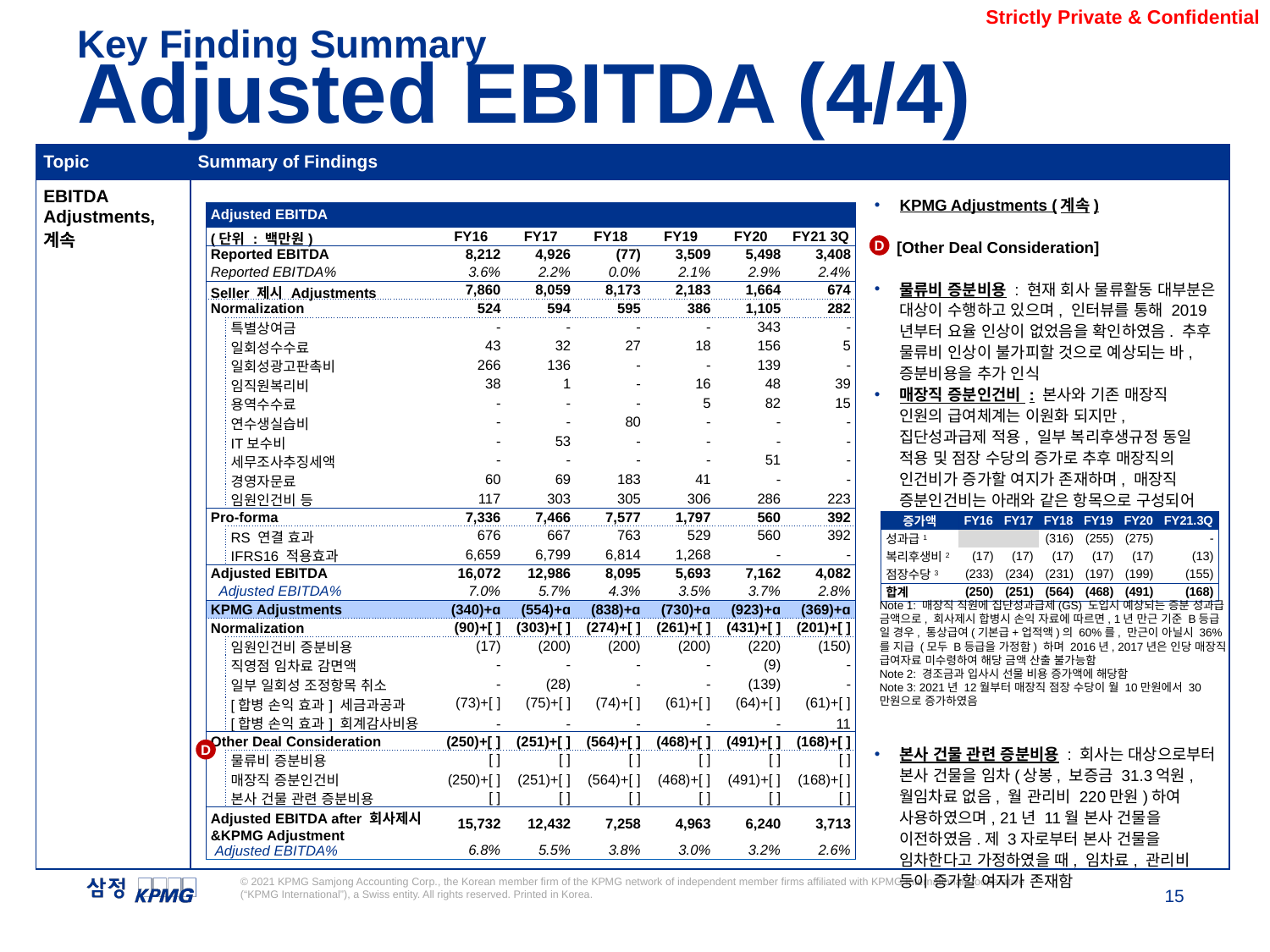

Key Finding Summary
Adjusted EBITDA (4/4)
| Topic | Summary of Findings |
| --- | --- |
| EBITDA Adjustments, 계속 |  |
KPMG Adjustments (계속)

     [Other Deal Consideration]

물류비 증분비용 : 현재 회사 물류활동 대부분은 대상이 수행하고 있으며, 인터뷰를 통해 2019년부터 요율 인상이 없었음을 확인하였음. 추후 물류비 인상이 불가피할 것으로 예상되는 바, 증분비용을 추가 인식
매장직 증분인건비 : 본사와 기존 매장직 인원의 급여체계는 이원화 되지만, 집단성과급제 적용, 일부 복리후생규정 동일 적용 및 점장 수당의 증가로 추후 매장직의 인건비가 증가할 여지가 존재하며, 매장직 증분인건비는 아래와 같은 항목으로 구성되어 있음

본사 건물 관련 증분비용 : 회사는 대상으로부터 본사 건물을 임차(상봉, 보증금 31.3억원, 월임차료 없음, 월 관리비 220만원)하여 사용하였으며, 21년 11월 본사 건물을 이전하였음.제 3자로부터 본사 건물을 임차한다고 가정하였을 때, 임차료, 관리비 등이 증가할 여지가 존재함

| Adjusted EBITDA |  |  |  |  |  |  |  |
| --- | --- | --- | --- | --- | --- | --- | --- |
| (단위 : 백만원) |  | FY16 | FY17 | FY18 | FY19 | FY20 | FY21 3Q |
| Reported EBITDA |  | 8,212 | 4,926 | (77) | 3,509 | 5,498 | 3,408 |
| Reported EBITDA% |  | 3.6% | 2.2% | 0.0% | 2.1% | 2.9% | 2.4% |
| Seller 제시 Adjustments |  | 7,860 | 8,059 | 8,173 | 2,183 | 1,664 | 674 |
| Normalization |  | 524 | 594 | 595 | 386 | 1,105 | 282 |
|  | 특별상여금 | - | - | - | - | 343 | - |
|  | 일회성수수료 | 43 | 32 | 27 | 18 | 156 | 5 |
|  | 일회성광고판촉비 | 266 | 136 | - | - | 139 | - |
|  | 임직원복리비 | 38 | 1 | - | 16 | 48 | 39 |
|  | 용역수수료 | - | - | - | 5 | 82 | 15 |
|  | 연수생실습비 | - | - | 80 | - | - | - |
|  | IT보수비 | - | 53 | - | - | - | - |
|  | 세무조사추징세액 | - | - | - | - | 51 | - |
|  | 경영자문료 | 60 | 69 | 183 | 41 | - | - |
|  | 임원인건비 등 | 117 | 303 | 305 | 306 | 286 | 223 |
| Pro-forma |  | 7,336 | 7,466 | 7,577 | 1,797 | 560 | 392 |
|  | RS 연결 효과 | 676 | 667 | 763 | 529 | 560 | 392 |
|  | IFRS16 적용효과 | 6,659 | 6,799 | 6,814 | 1,268 | - | - |
| Adjusted EBITDA |  | 16,072 | 12,986 | 8,095 | 5,693 | 7,162 | 4,082 |
| Adjusted EBITDA% |  | 7.0% | 5.7% | 4.3% | 3.5% | 3.7% | 2.8% |
| KPMG Adjustments |  | (340)+ɑ | (554)+ɑ | (838)+ɑ | (730)+ɑ | (923)+ɑ | (369)+ɑ |
| Normalization | Normalization | (90)+[ ] | (303)+[ ] | (274)+[ ] | (261)+[ ] | (431)+[ ] | (201)+[ ] |
|  | 임원인건비 증분비용 | (17) | (200) | (200) | (200) | (220) | (150) |
|  | 직영점 임차료 감면액 | - | - | - | - | (9) | - |
|  | 일부 일회성 조정항목 취소 | - | (28) | - | - | (139) | - |
|  | [합병 손익 효과] 세금과공과 | (73)+[ ] | (75)+[ ] | (74)+[ ] | (61)+[ ] | (64)+[ ] | (61)+[ ] |
|  | [합병 손익 효과] 회계감사비용 | - | - | - | - | - | 11 |
| Other Deal Consideration |  | (250)+[ ] | (251)+[ ] | (564)+[ ] | (468)+[ ] | (491)+[ ] | (168)+[ ] |
|  | 물류비 증분비용 | [ ] | [ ] | [ ] | [ ] | [ ] | [ ] |
|  | 매장직 증분인건비 | (250)+[ ] | (251)+[ ] | (564)+[ ] | (468)+[ ] | (491)+[ ] | (168)+[ ] |
|  | 본사 건물 관련 증분비용 | [ ] | [ ] | [ ] | [ ] | [ ] | [ ] |
| Adjusted EBITDA after 회사제시&KPMG Adjustment |  | 15,732 | 12,432 | 7,258 | 4,963 | 6,240 | 3,713 |
| Adjusted EBITDA% |  | 6.8% | 5.5% | 3.8% | 3.0% | 3.2% | 2.6% |
D
| 증가액 | FY16 | FY17 | FY18 | FY19 | FY20 | FY21.3Q |
| --- | --- | --- | --- | --- | --- | --- |
| 성과급1 |  |  | (316) | (255) | (275) | - |
| 복리후생비2 | (17) | (17) | (17) | (17) | (17) | (13) |
| 점장수당3 | (233) | (234) | (231) | (197) | (199) | (155) |
| 합계 | (250) | (251) | (564) | (468) | (491) | (168) |
Note 1: 매장직 직원에 집단성과급제(GS) 도입시 예상되는 증분 성과급 금액으로, 회사제시 합병시 손익 자료에 따르면, 1년 만근 기준 B등급 일 경우, 통상급여(기본급+업적액)의 60%를, 만근이 아닐시 36%를 지급 (모두 B등급을 가정함) 하며 2016년, 2017년은 인당 매장직 급여자료 미수령하여 해당 금액 산출 불가능함
Note 2: 경조금과 입사시 선물 비용 증가액에 해당함
Note 3: 2021년 12월부터 매장직 점장 수당이 월 10만원에서 30만원으로 증가하였음
D